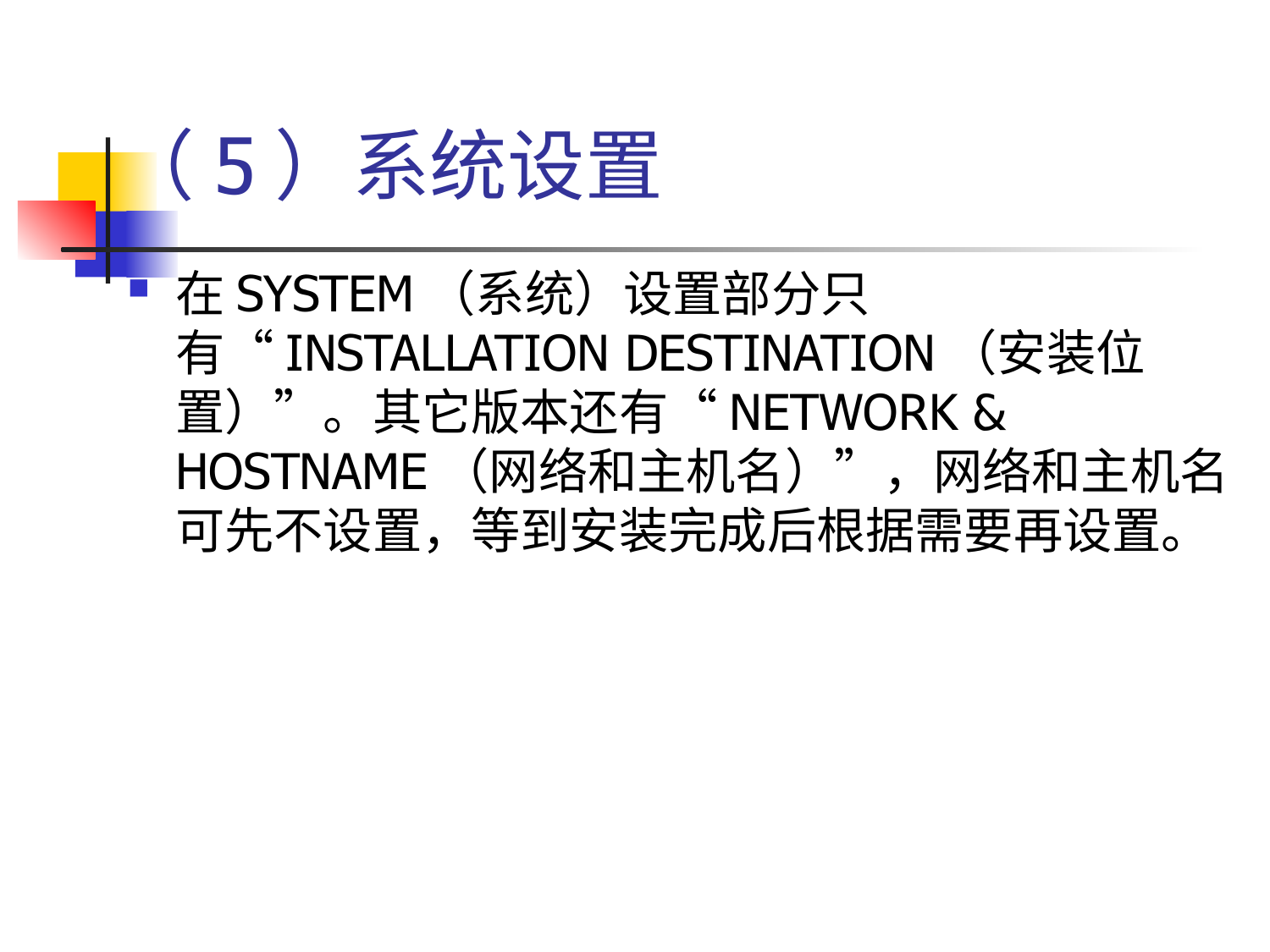

# （5）系统设置
在SYSTEM（系统）设置部分只有“INSTALLATION DESTINATION（安装位置）”。其它版本还有“NETWORK & HOSTNAME（网络和主机名）”，网络和主机名可先不设置，等到安装完成后根据需要再设置。